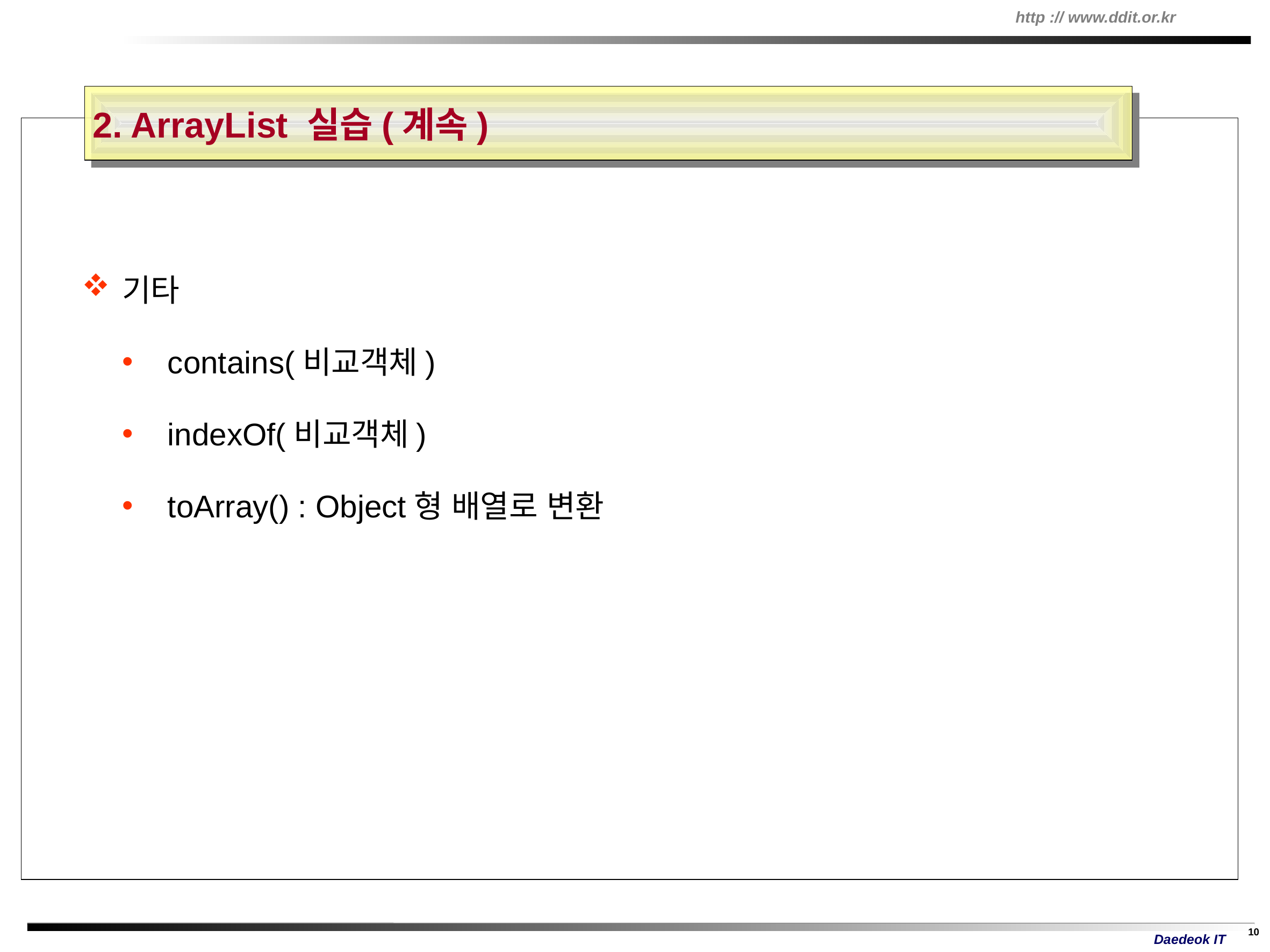

2. ArrayList 실습(계속)

기타
contains(비교객체)
indexOf(비교객체)
toArray() : Object형 배열로 변환